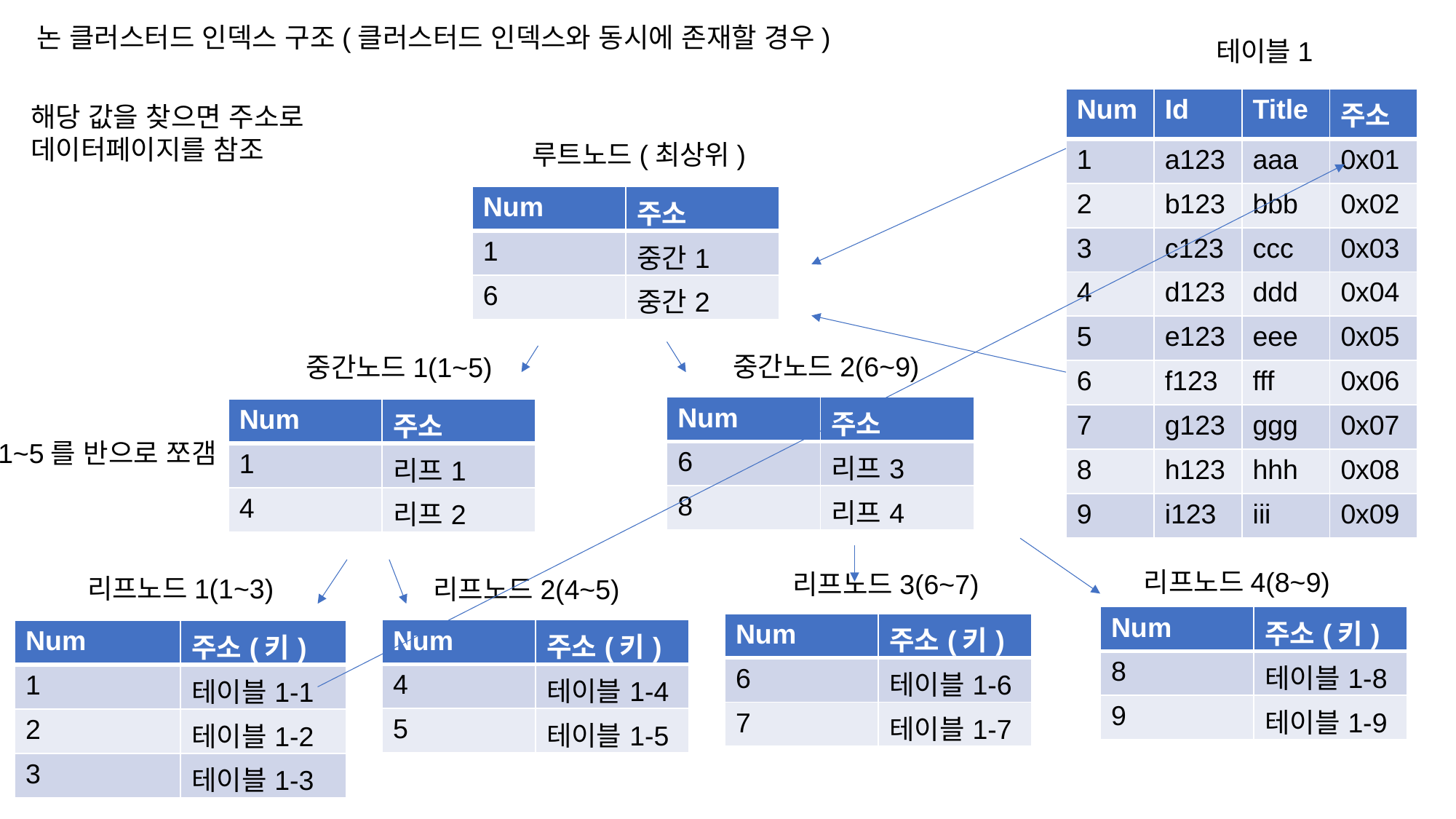

논 클러스터드 인덱스 구조(클러스터드 인덱스와 동시에 존재할 경우)
 테이블1
| Num | Id | Title | 주소 |
| --- | --- | --- | --- |
| 1 | a123 | aaa | 0x01 |
| 2 | b123 | bbb | 0x02 |
| 3 | c123 | ccc | 0x03 |
| 4 | d123 | ddd | 0x04 |
| 5 | e123 | eee | 0x05 |
| 6 | f123 | fff | 0x06 |
| 7 | g123 | ggg | 0x07 |
| 8 | h123 | hhh | 0x08 |
| 9 | i123 | iii | 0x09 |
해당 값을 찾으면 주소로 데이터페이지를 참조
루트노드(최상위)
| Num | 주소 |
| --- | --- |
| 1 | 중간1 |
| 6 | 중간2 |
중간노드2(6~9)
중간노드1(1~5)
| Num | 주소 |
| --- | --- |
| 6 | 리프3 |
| 8 | 리프4 |
| Num | 주소 |
| --- | --- |
| 1 | 리프1 |
| 4 | 리프2 |
1~5를 반으로 쪼갬
리프노드4(8~9)
리프노드3(6~7)
리프노드1(1~3)
리프노드2(4~5)
| Num | 주소(키) |
| --- | --- |
| 8 | 테이블1-8 |
| 9 | 테이블1-9 |
| Num | 주소(키) |
| --- | --- |
| 6 | 테이블1-6 |
| 7 | 테이블1-7 |
| Num | 주소(키) |
| --- | --- |
| 4 | 테이블1-4 |
| 5 | 테이블1-5 |
| Num | 주소(키) |
| --- | --- |
| 1 | 테이블1-1 |
| 2 | 테이블1-2 |
| 3 | 테이블1-3 |